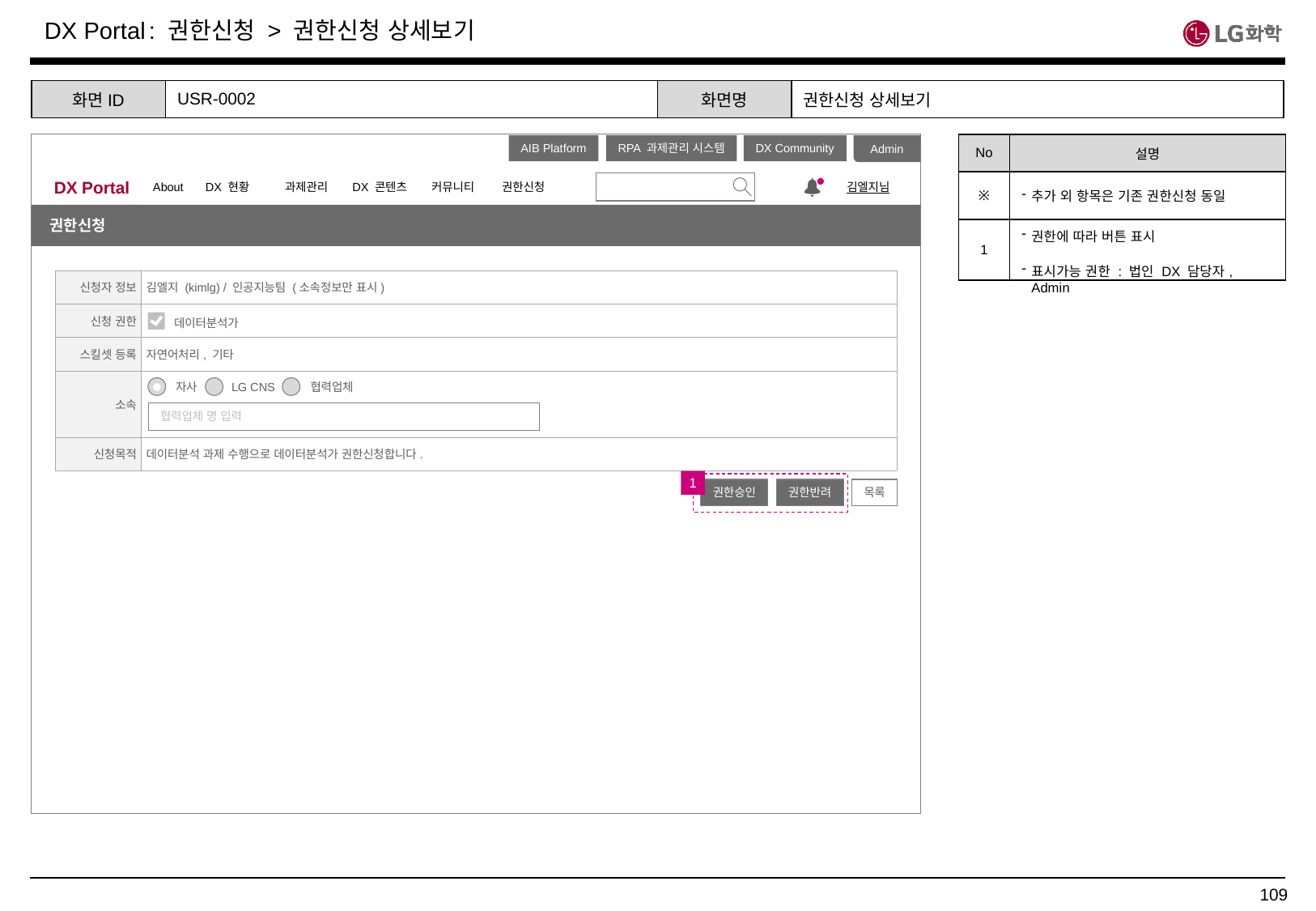

: 권한신청 > 권한신청 상세보기
| 화면ID | USR-0002 | 화면명 | 권한신청 상세보기 |
| --- | --- | --- | --- |

| No | 설명 |
| --- | --- |
| ※ | 추가 외 항목은 기존 권한신청 동일 |
| 1 | 권한에 따라 버튼 표시 표시가능 권한 : 법인 DX 담당자, Admin |

Admin
DX Portal

About
DX 현황
과제관리
DX 콘텐츠
커뮤니티
권한신청
김엘지님

AIB Platform
RPA 과제관리 시스템
DX Community

권한신청
| 신청자 정보 | 김엘지 (kimlg) / 인공지능팀 (소속정보만 표시) |
| --- | --- |
| 신청 권한 |  |
| 스킬셋 등록 | 자연어처리, 기타 |
| 소속 |  |
| 신청목적 | 데이터분석 과제 수행으로 데이터분석가 권한신청합니다. |

데이터분석가
자사

LG CNS

협력업체

협력업체 명 입력
1

권한승인
권한반려
목록